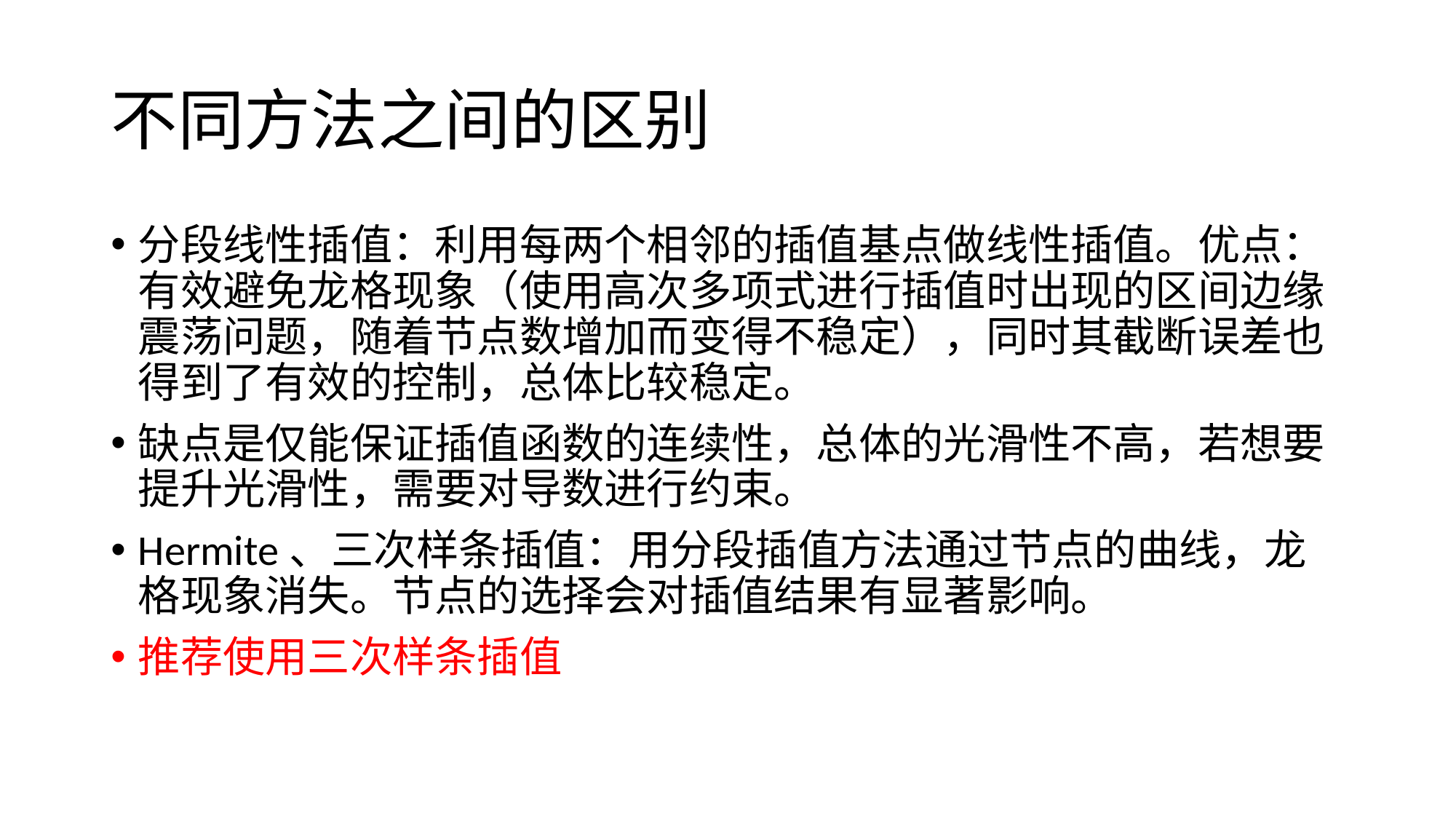

# 不同方法之间的区别
分段线性插值：利用每两个相邻的插值基点做线性插值。优点：有效避免龙格现象（使用高次多项式进行插值时出现的区间边缘震荡问题，随着节点数增加而变得不稳定），同时其截断误差也得到了有效的控制，总体比较稳定。
缺点是仅能保证插值函数的连续性，总体的光滑性不高，若想要提升光滑性，需要对导数进行约束。
Hermite、三次样条插值：用分段插值方法通过节点的曲线，龙格现象消失。节点的选择会对插值结果有显著影响。
推荐使用三次样条插值